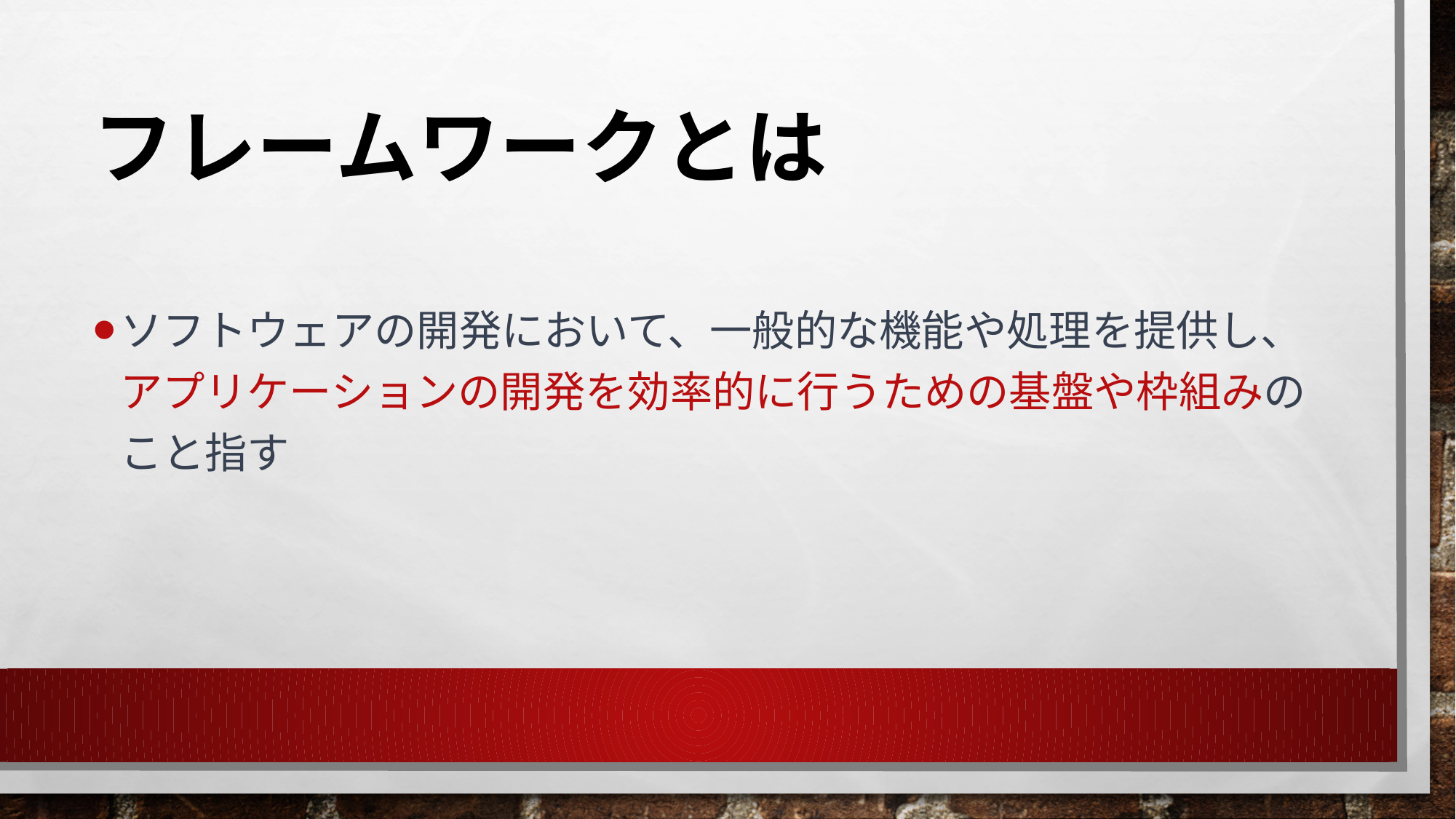

# フレームワークとは
ソフトウェアの開発において、一般的な機能や処理を提供し、アプリケーションの開発を効率的に行うための基盤や枠組みのこと指す